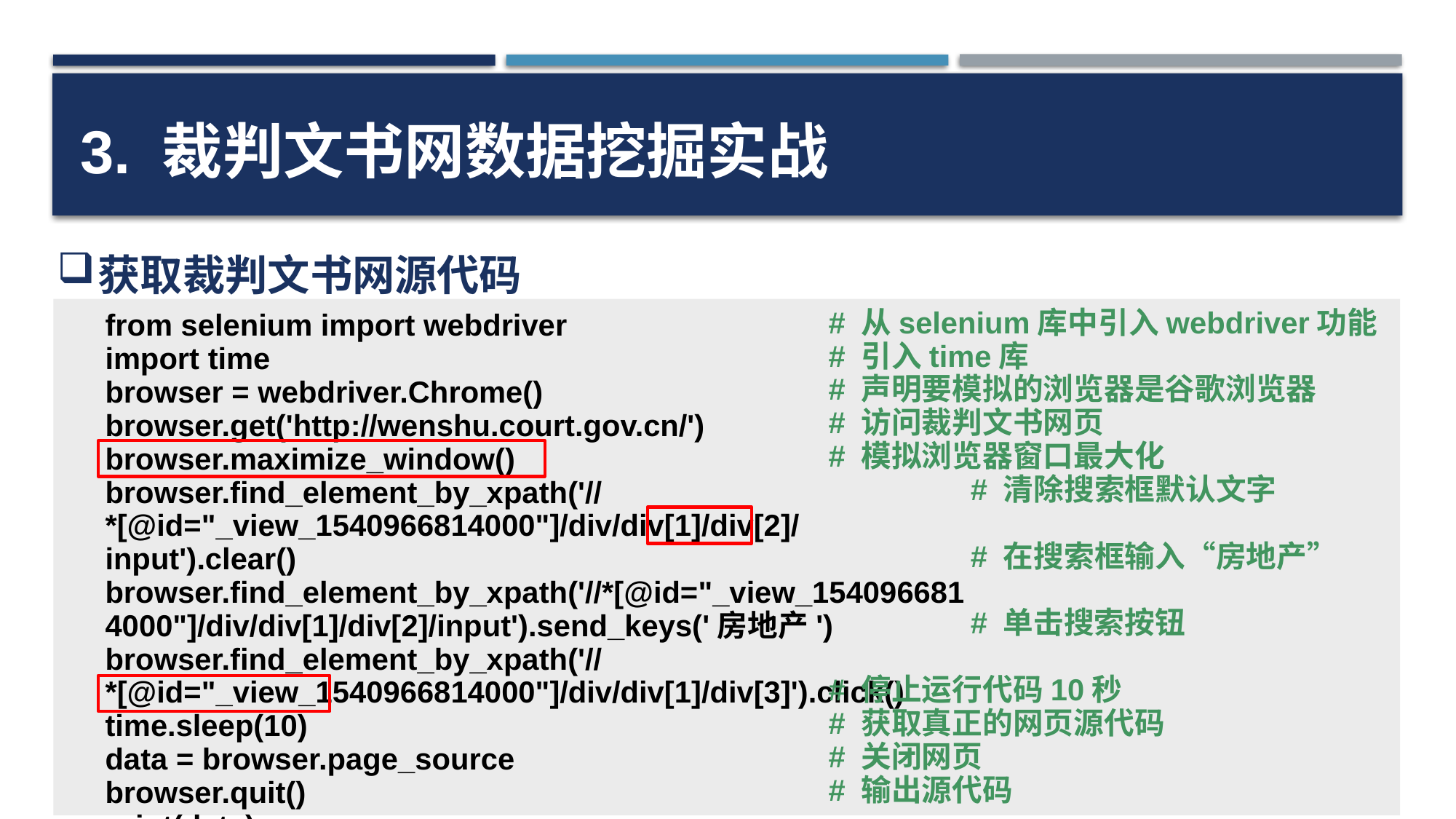

3. 裁判文书网数据挖掘实战
获取裁判文书网源代码

# 从selenium库中引入webdriver功能
# 引入time库
# 声明要模拟的浏览器是谷歌浏览器
# 访问裁判文书网页
# 模拟浏览器窗口最大化
                 # 清除搜索框默认文字

                 # 在搜索框输入“房地产”

                 # 单击搜索按钮

# 停止运行代码10秒
# 获取真正的网页源代码
# 关闭网页
# 输出源代码
from selenium import webdriver
import time
browser = webdriver.Chrome()
browser.get('http://wenshu.court.gov.cn/')
browser.maximize_window()
browser.find_element_by_xpath('//*[@id="_view_1540966814000"]/div/div[1]/div[2]/input').clear() browser.find_element_by_xpath('//*[@id="_view_1540966814000"]/div/div[1]/div[2]/input').send_keys('房地产')
browser.find_element_by_xpath('//*[@id="_view_1540966814000"]/div/div[1]/div[3]').click()
time.sleep(10)
data = browser.page_source
browser.quit()
print(data)

22